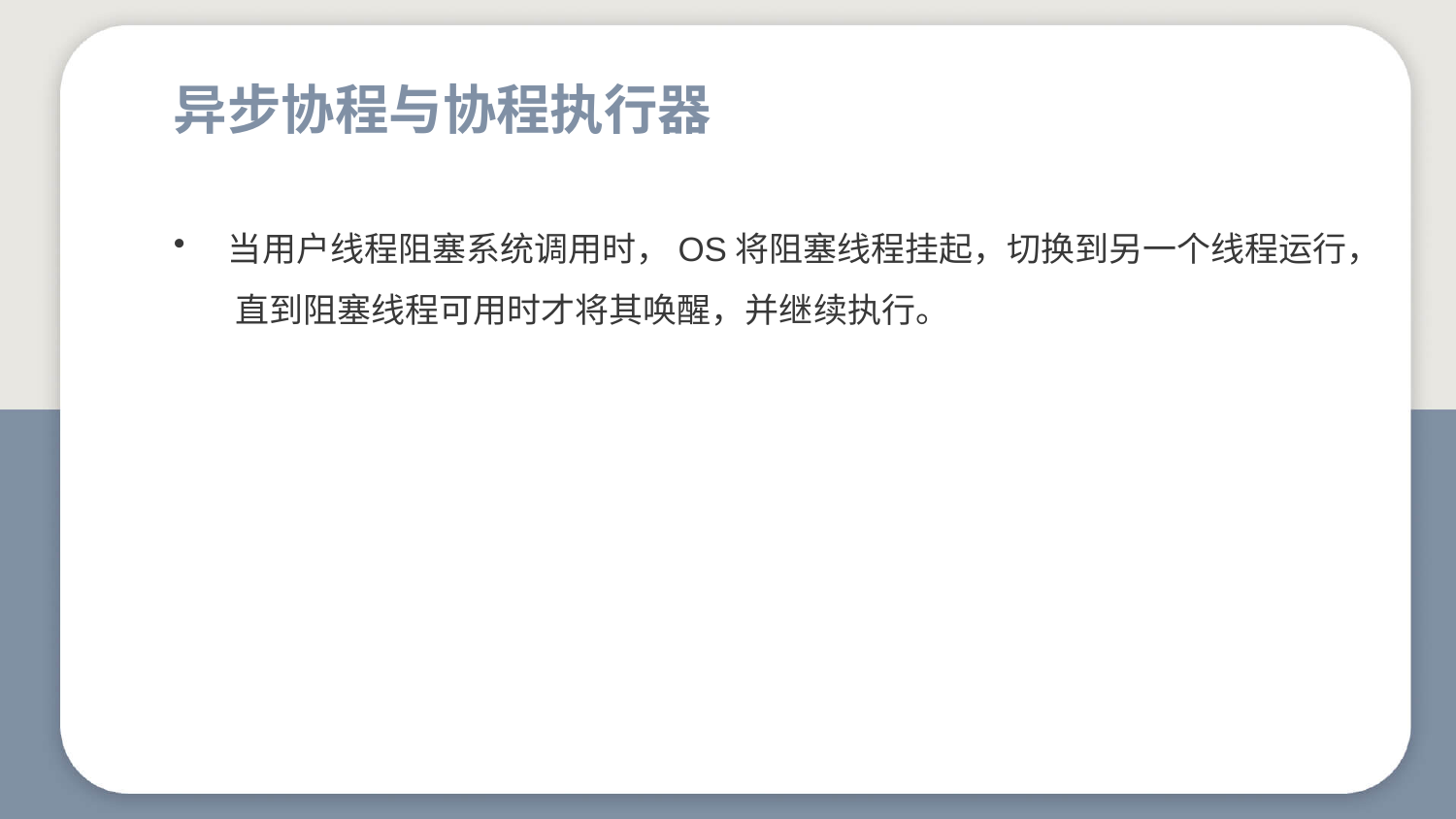

异步协程与协程执行器
当用户线程阻塞系统调用时，OS将阻塞线程挂起，切换到另一个线程运行， 直到阻塞线程可用时才将其唤醒，并继续执行。